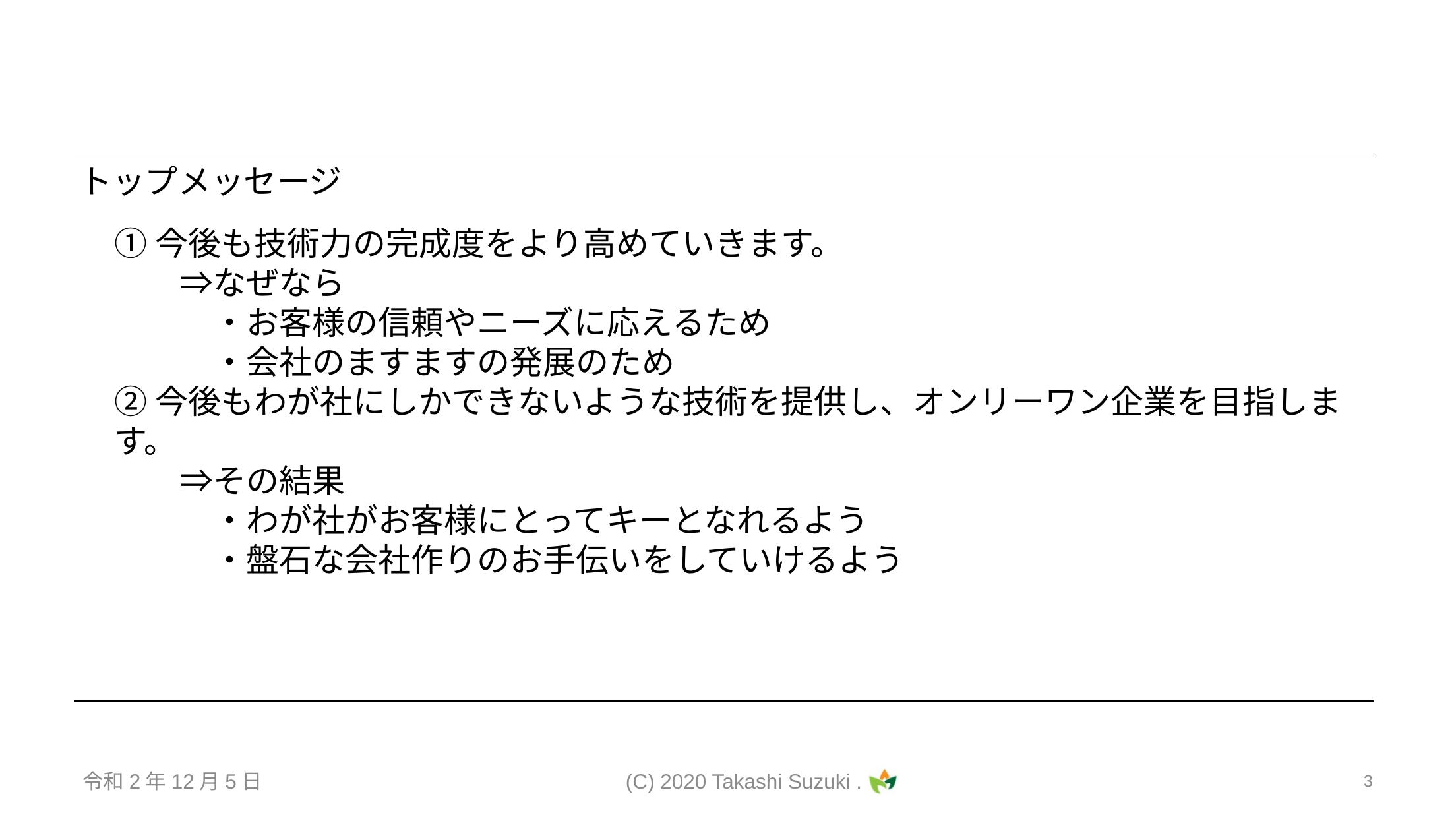

トップメッセージ
①今後も技術力の完成度をより高めていきます。
　　⇒なぜなら
　　　・お客様の信頼やニーズに応えるため
　　　・会社のますますの発展のため
②今後もわが社にしかできないような技術を提供し、オンリーワン企業を目指します。
　　⇒その結果
　　　・わが社がお客様にとってキーとなれるよう
　　　・盤石な会社作りのお手伝いをしていけるよう
令和2年12月5日
　 (C) 2020 Takashi Suzuki .
3